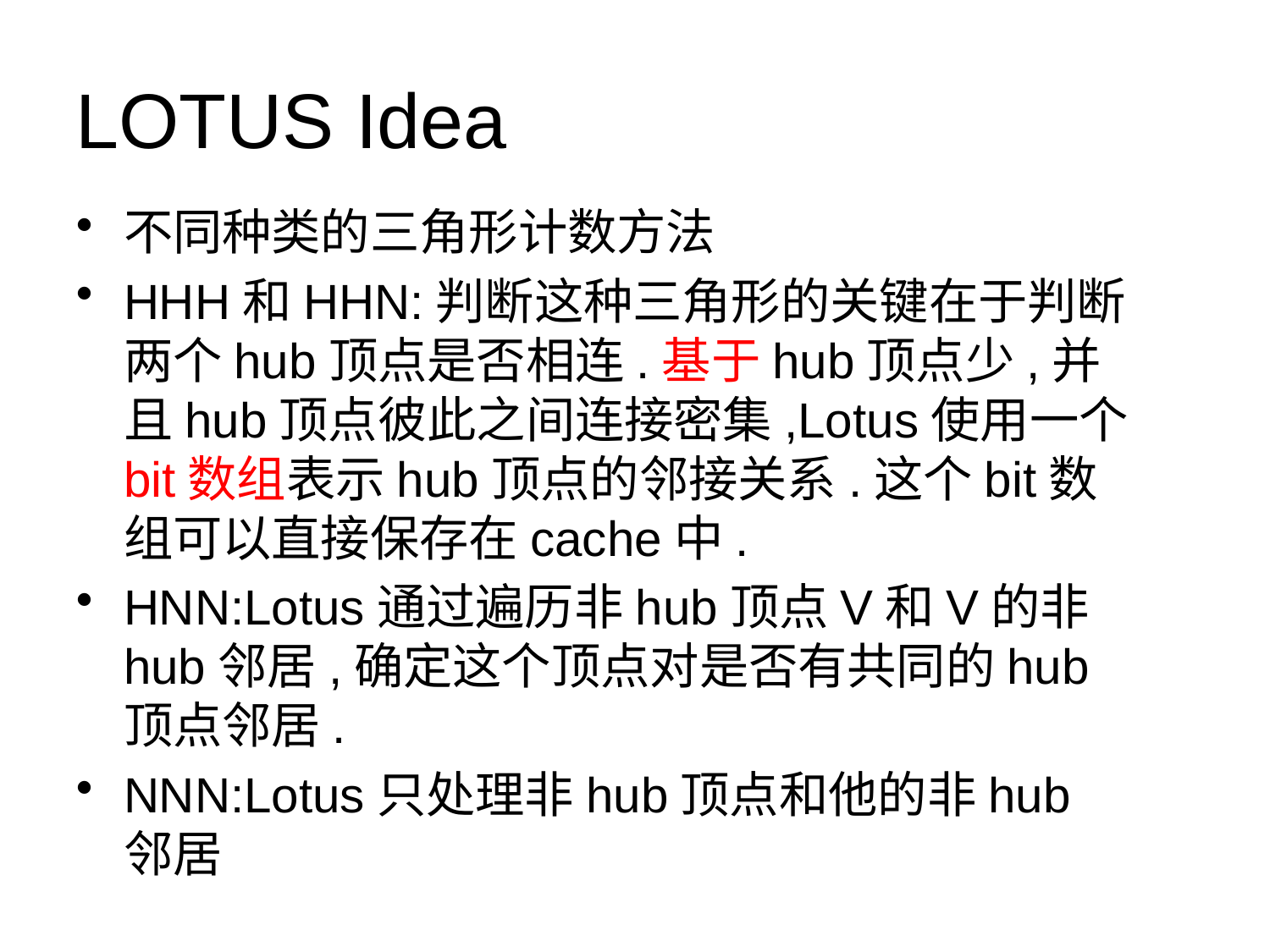

# LOTUS Idea
不同种类的三角形计数方法
HHH和HHN:判断这种三角形的关键在于判断两个hub顶点是否相连.基于hub顶点少,并且hub顶点彼此之间连接密集,Lotus使用一个bit数组表示hub顶点的邻接关系.这个bit数组可以直接保存在cache中.
HNN:Lotus通过遍历非hub顶点V和V的非hub邻居,确定这个顶点对是否有共同的hub顶点邻居.
NNN:Lotus只处理非hub顶点和他的非hub邻居